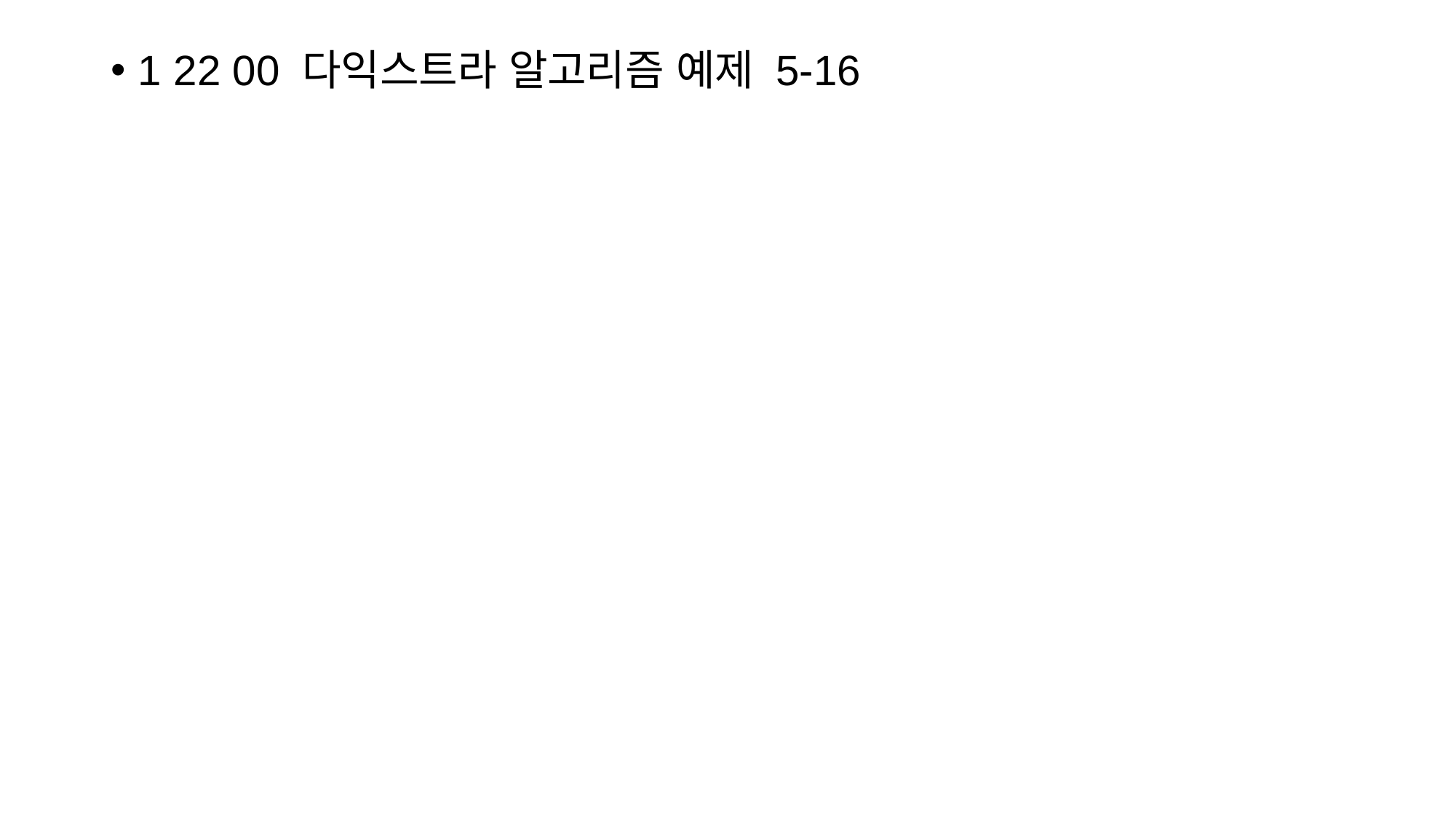

1 22 00 다익스트라 알고리즘 예제 5-16